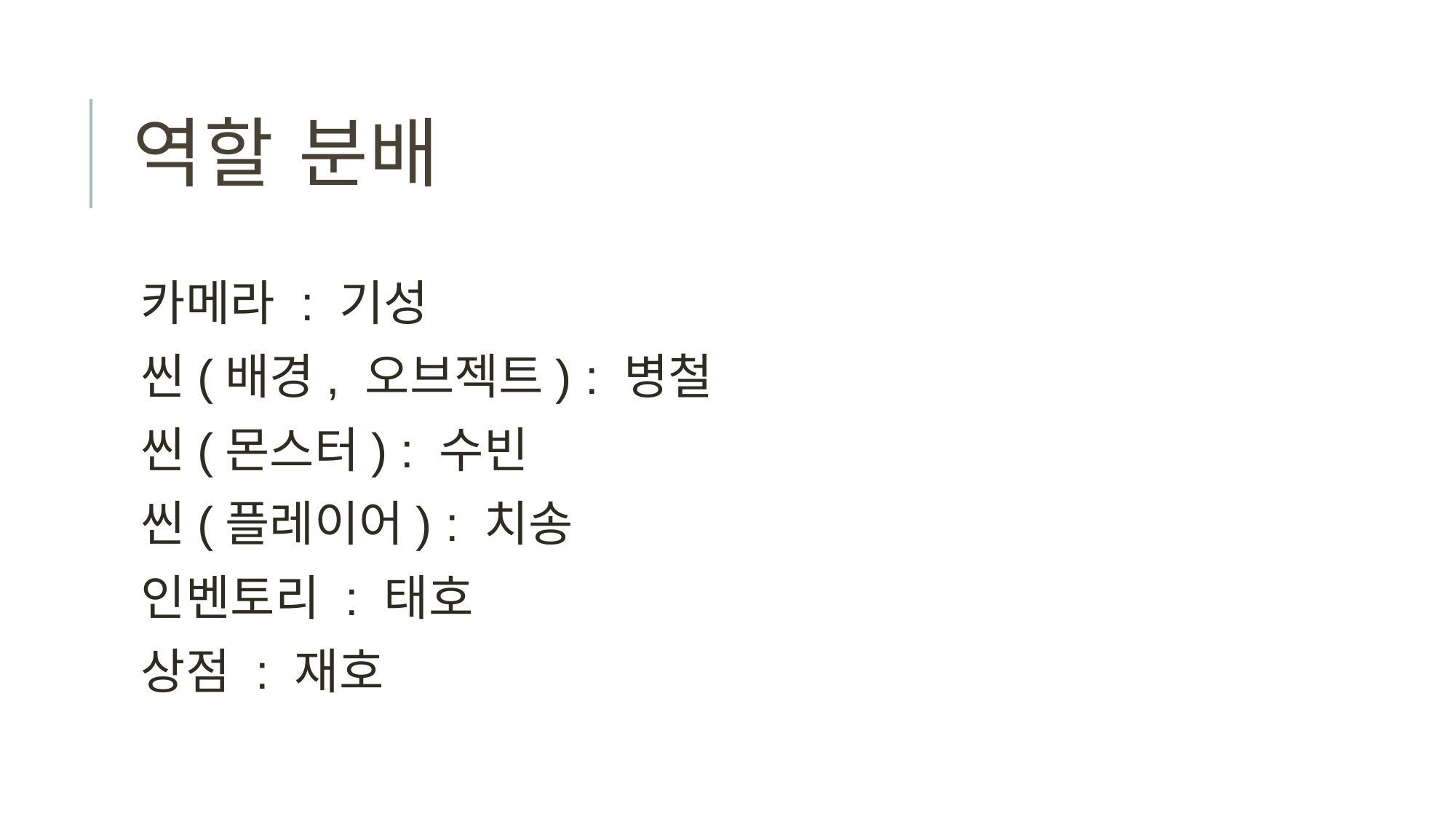

# 역할 분배
카메라 : 기성
씬(배경, 오브젝트) : 병철
씬(몬스터) : 수빈
씬(플레이어) : 치송
인벤토리 : 태호
상점 : 재호